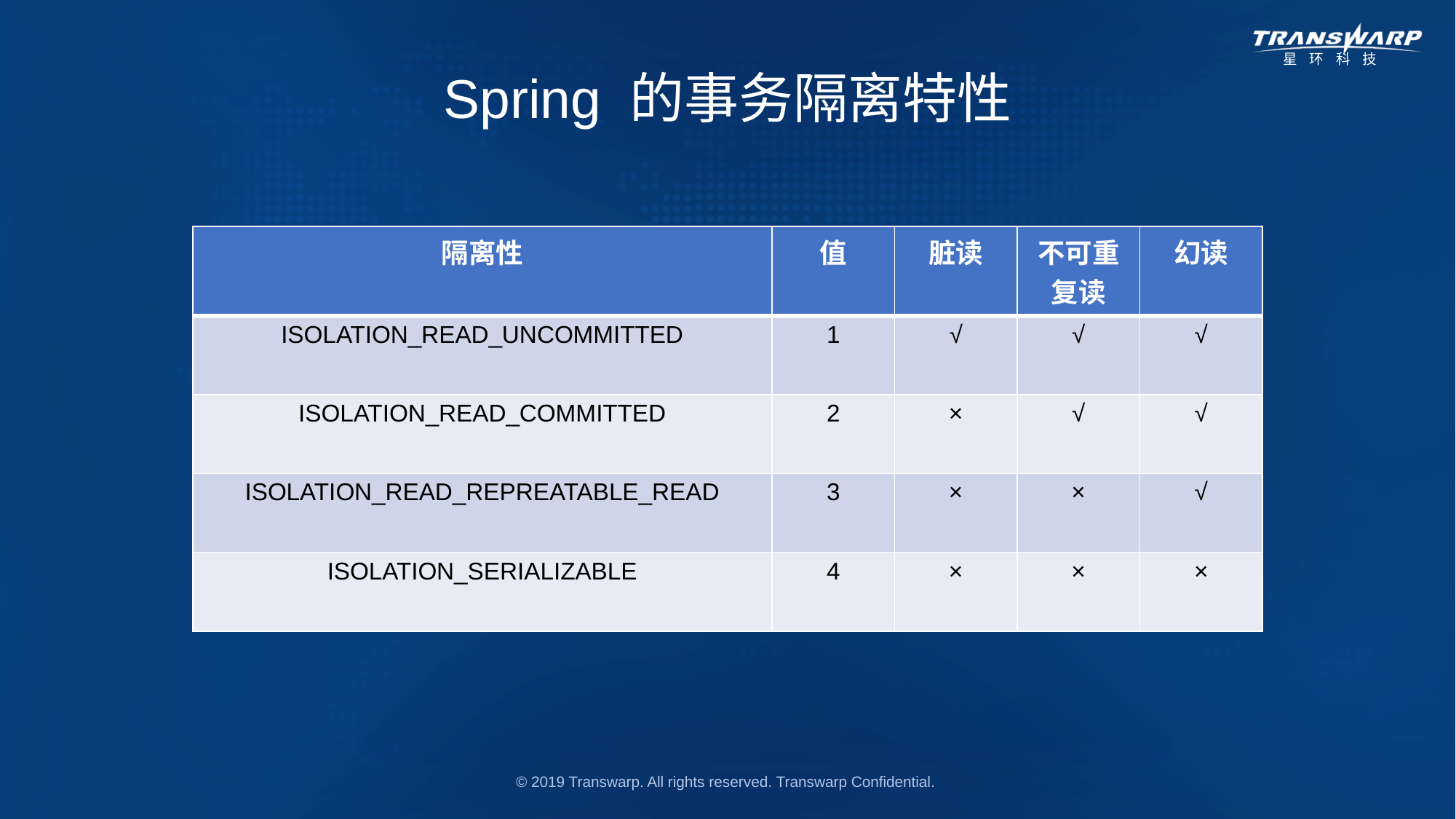

Spring 的事务隔离特性
| 隔离性 | 值 | 脏读 | 不可重复读 | 幻读 |
| --- | --- | --- | --- | --- |
| ISOLATION\_READ\_UNCOMMITTED | 1 | √ | √ | √ |
| ISOLATION\_READ\_COMMITTED | 2 | × | √ | √ |
| ISOLATION\_READ\_REPREATABLE\_READ | 3 | × | × | √ |
| ISOLATION\_SERIALIZABLE | 4 | × | × | × |
© 2019 Transwarp. All rights reserved. Transwarp Confidential.